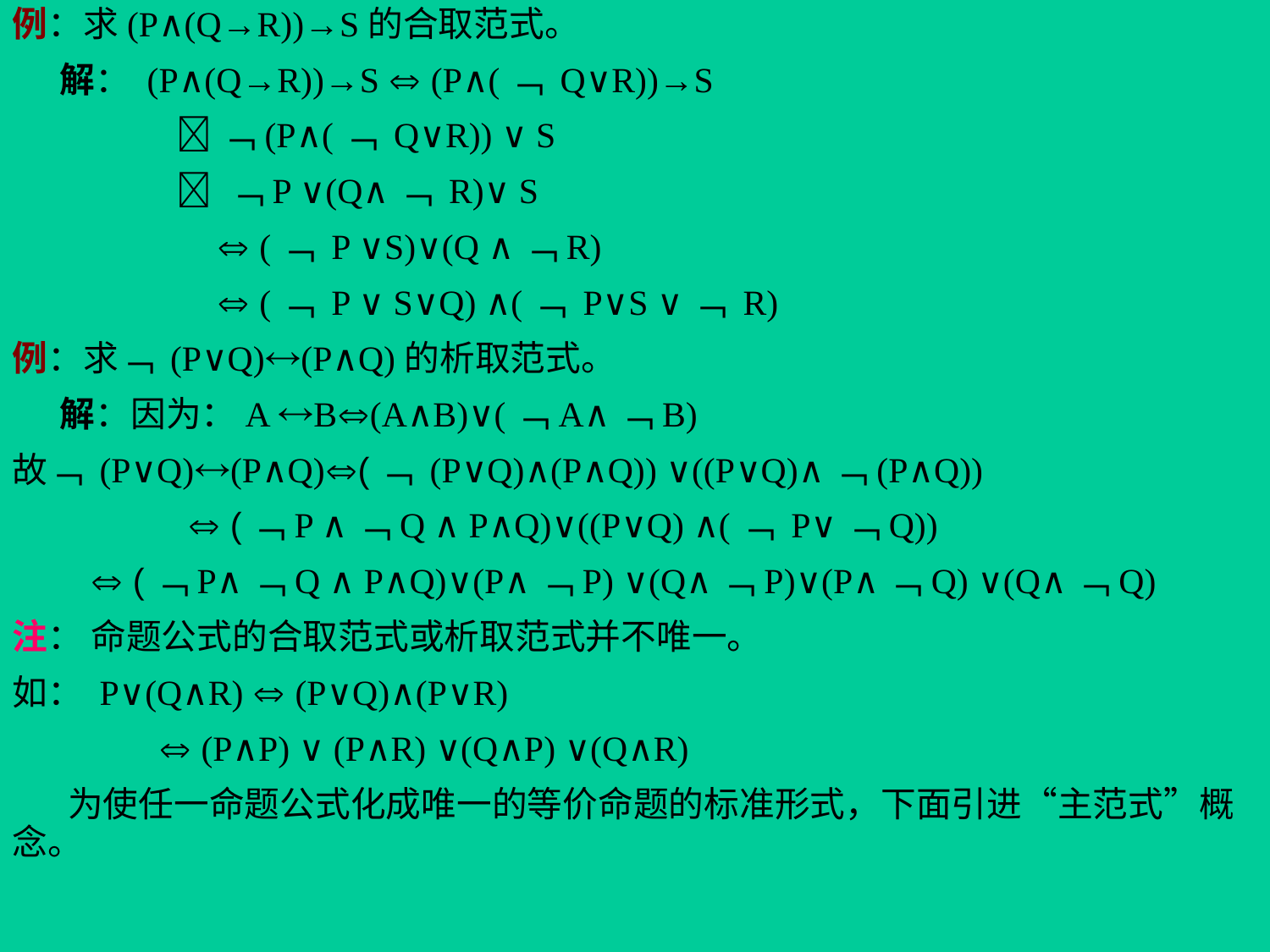

例：求(P∧(Q→R))→S的合取范式。
     解： (P∧(Q→R))→S ⇔ (P∧(﹁ Q∨R))→S
                     ⇔﹁(P∧(﹁ Q∨R)) ∨ S
                     ⇔ ﹁P ∨(Q∧﹁ R)∨ S
                     ⇔ (﹁ P ∨S)∨(Q ∧﹁R)
                     ⇔ (﹁ P ∨ S∨Q) ∧(﹁ P∨S ∨﹁ R)
例：求﹁ (P∨Q)↔(P∧Q)的析取范式。
     解：因为：A ↔B⇔(A∧B)∨(﹁A∧﹁B)
故﹁ (P∨Q)↔(P∧Q)⇔(﹁ (P∨Q)∧(P∧Q)) ∨((P∨Q)∧﹁(P∧Q))
                  ⇔ (﹁P ∧﹁Q ∧ P∧Q)∨((P∨Q) ∧(﹁ P∨﹁Q))
        ⇔ (﹁P∧﹁Q ∧ P∧Q)∨(P∧﹁P) ∨(Q∧﹁P)∨(P∧﹁Q) ∨(Q∧﹁Q)
注： 命题公式的合取范式或析取范式并不唯一。
如： P∨(Q∧R) ⇔ (P∨Q)∧(P∨R)
               ⇔ (P∧P) ∨ (P∧R) ∨(Q∧P) ∨(Q∧R)
      为使任一命题公式化成唯一的等价命题的标准形式，下面引进“主范式”概念。